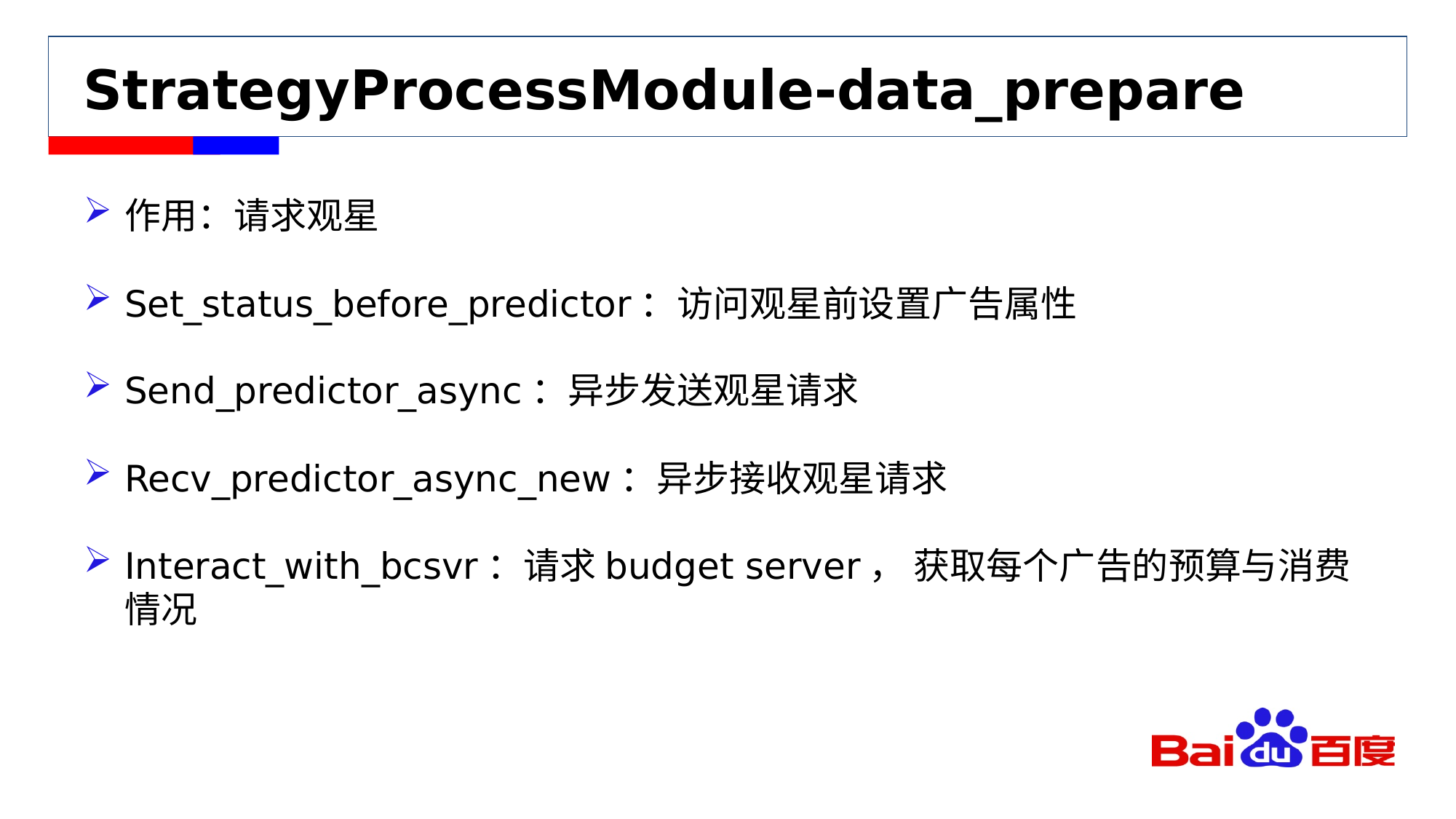

# StrategyProcessModule-data_prepare
作用：请求观星

Set_status_before_predictor：访问观星前设置广告属性

Send_predictor_async：异步发送观星请求

Recv_predictor_async_new：异步接收观星请求

Interact_with_bcsvr：请求budget server， 获取每个广告的预算与消费情况